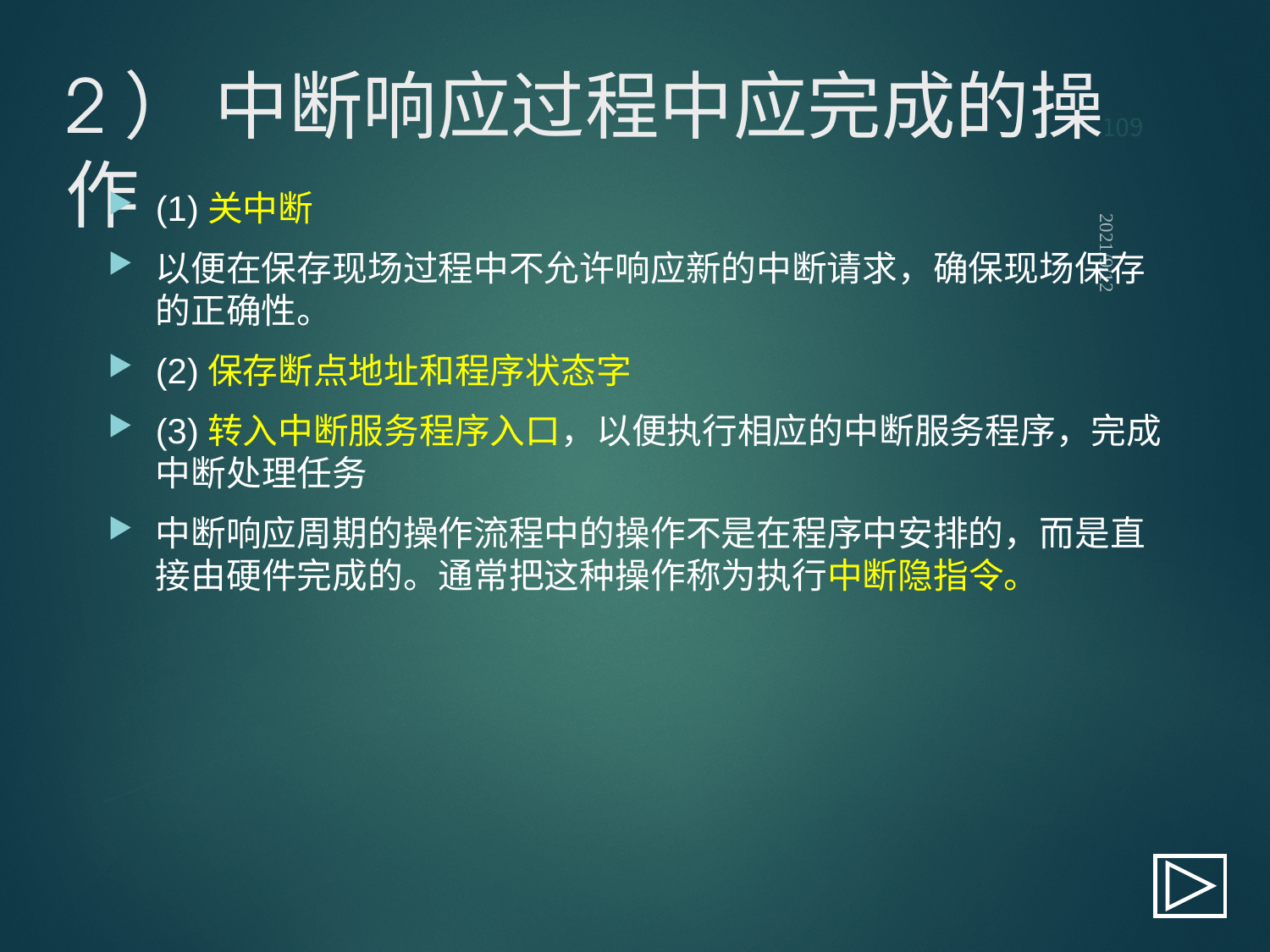

109
# 2） 中断响应过程中应完成的操作
(1)关中断
以便在保存现场过程中不允许响应新的中断请求，确保现场保存的正确性。
(2)保存断点地址和程序状态字
(3)转入中断服务程序入口，以便执行相应的中断服务程序，完成中断处理任务
中断响应周期的操作流程中的操作不是在程序中安排的，而是直接由硬件完成的。通常把这种操作称为执行中断隐指令。
2021/9/12